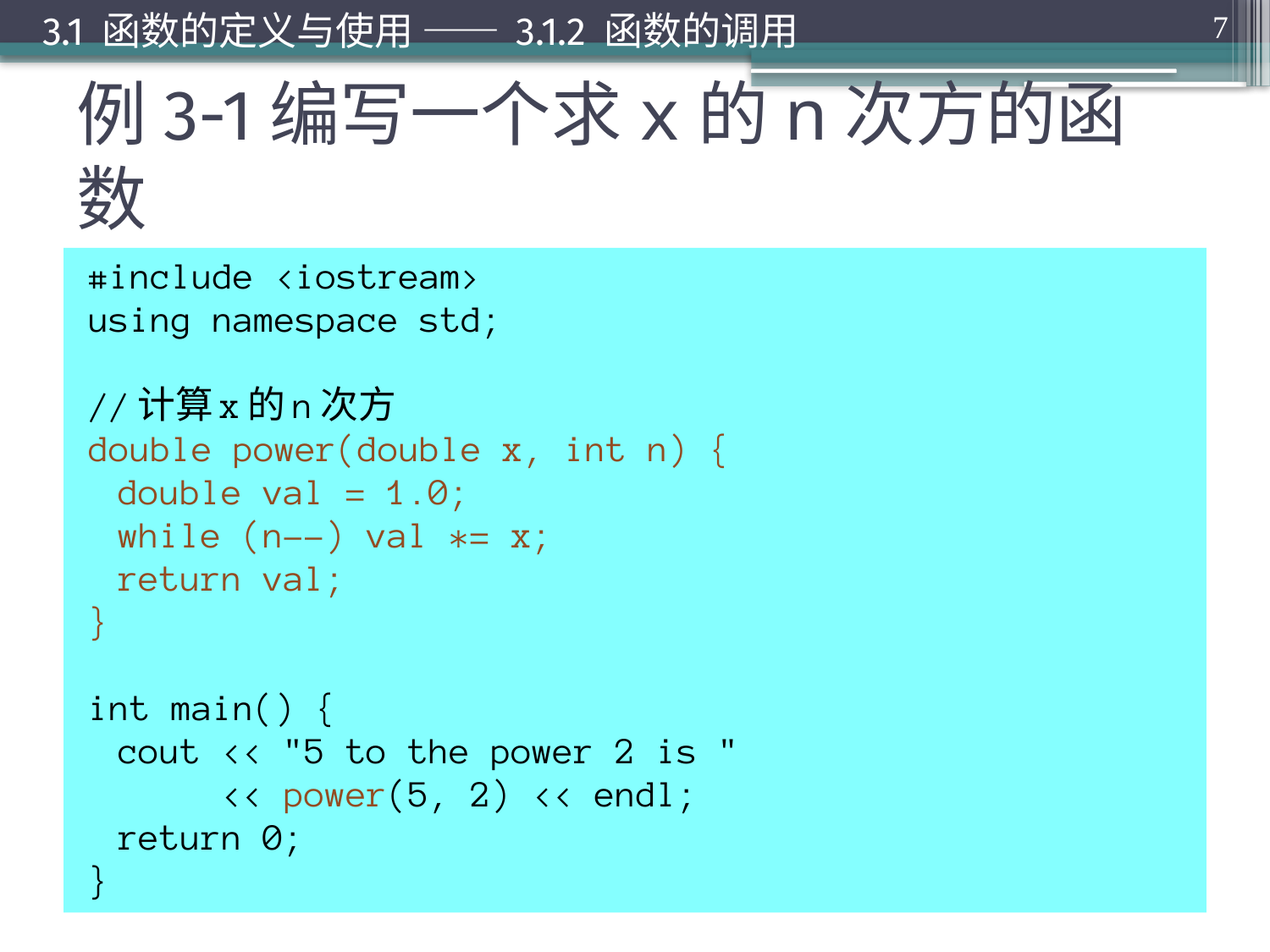

3.1 函数的定义与使用 —— 3.1.2 函数的调用
7
# 例3-1编写一个求x的n次方的函数
#include <iostream>
using namespace std;

//计算x的n次方
double power(double x, int n) {
	double val = 1.0;
	while (n--) val *= x;
	return val;
}

int main() {
	cout << "5 to the power 2 is "
     << power(5, 2) << endl;
	return 0;
}